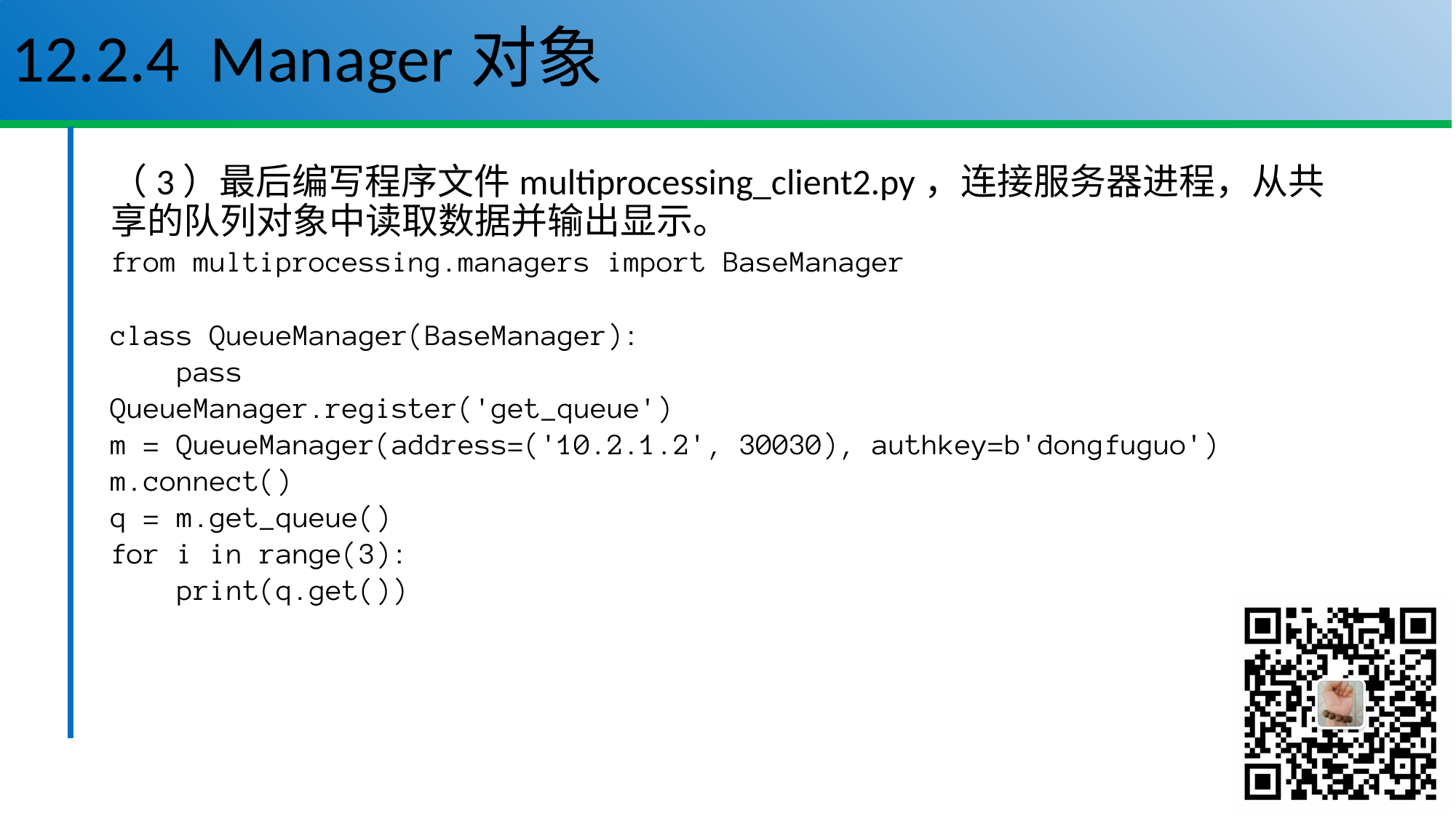

# 12.2.4  Manager对象
（3）最后编写程序文件multiprocessing_client2.py，连接服务器进程，从共享的队列对象中读取数据并输出显示。
from multiprocessing.managers import BaseManager

class QueueManager(BaseManager):
    pass
QueueManager.register('get_queue')
m = QueueManager(address=('10.2.1.2', 30030), authkey=b'dongfuguo')
m.connect()
q = m.get_queue()
for i in range(3):
    print(q.get())
53